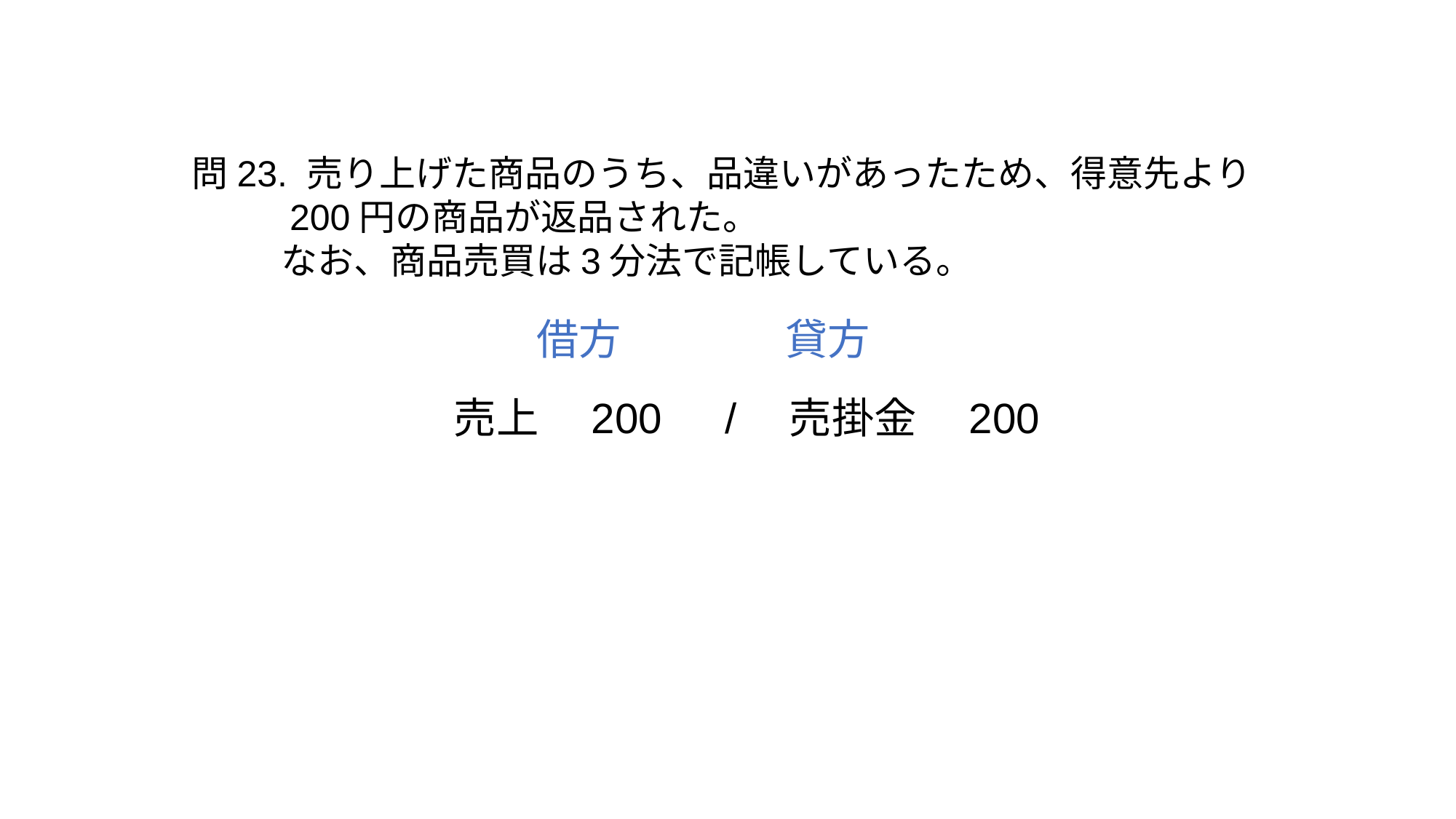

問23. 売り上げた商品のうち、品違いがあったため、得意先より
　　  200円の商品が返品された。
　　  なお、商品売買は3分法で記帳している。
借方
貸方
売上　200　/　売掛金　200